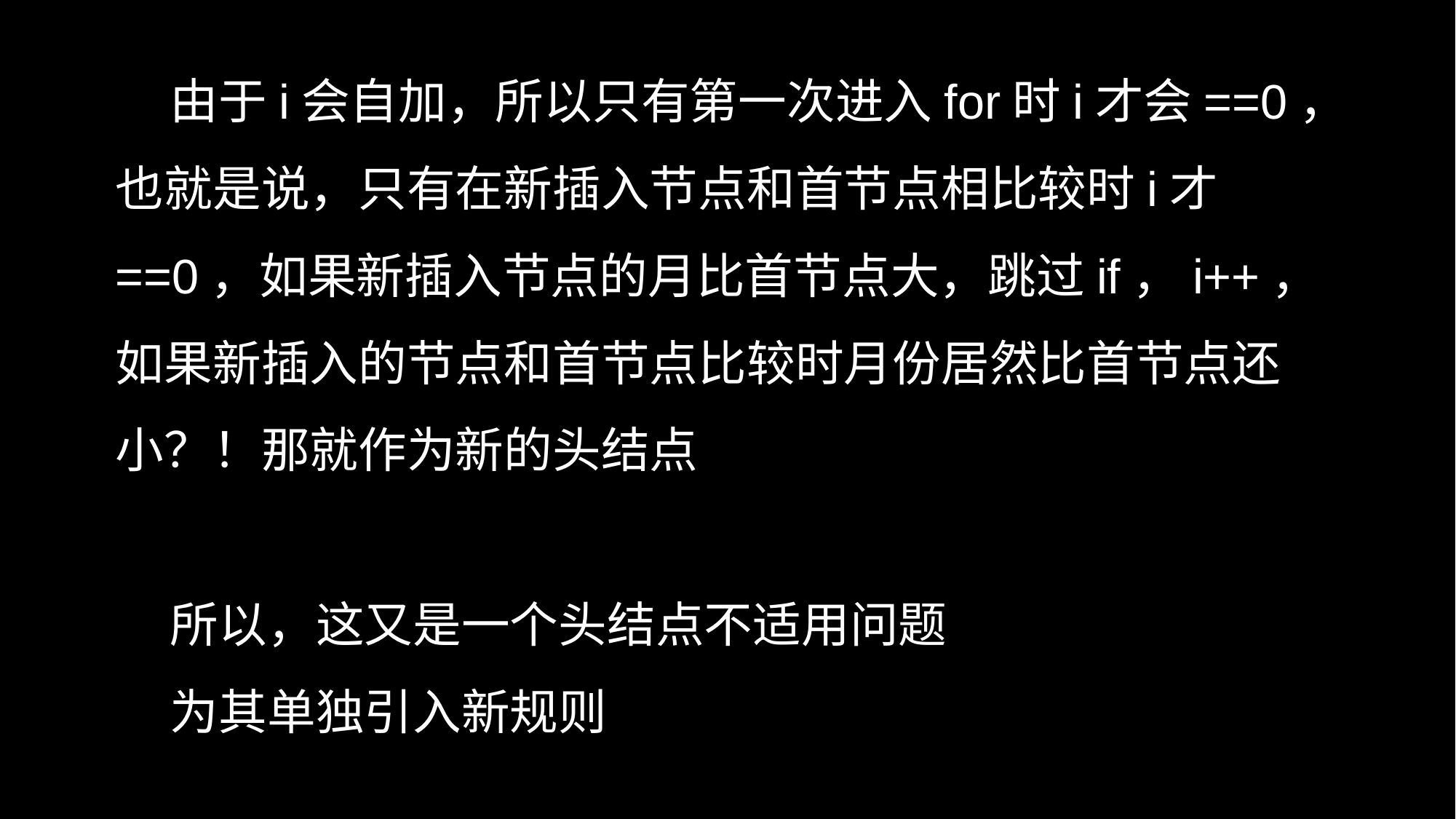

由于i会自加，所以只有第一次进入for时i才会==0，也就是说，只有在新插入节点和首节点相比较时i才==0，如果新插入节点的月比首节点大，跳过if，i++，如果新插入的节点和首节点比较时月份居然比首节点还小？！那就作为新的头结点

所以，这又是一个头结点不适用问题
为其单独引入新规则